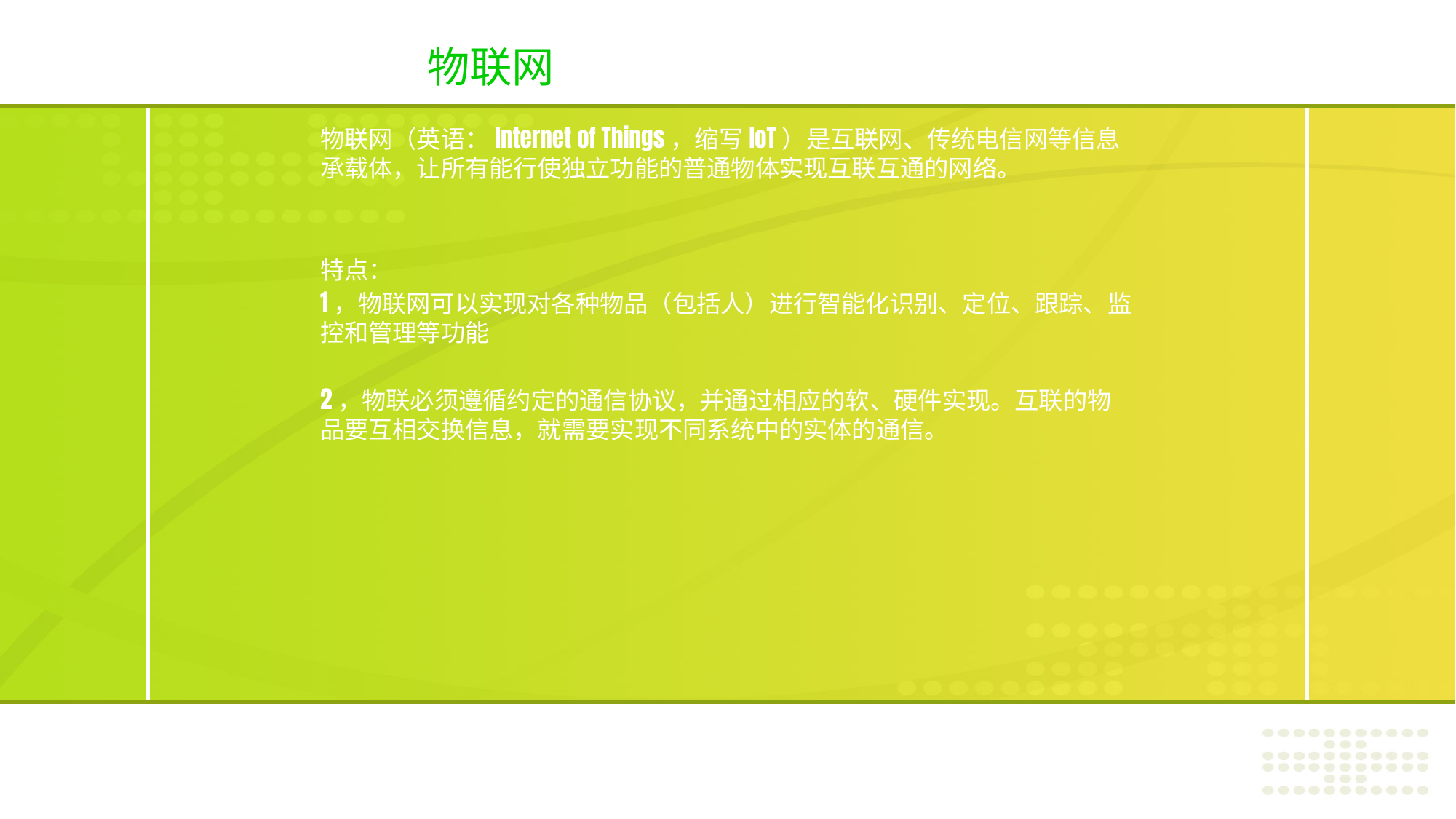

# 物联网
物联网（英语：Internet of Things，缩写IoT）是互联网、传统电信网等信息承载体，让所有能行使独立功能的普通物体实现互联互通的网络。

特点：
1，物联网可以实现对各种物品（包括人）进行智能化识别、定位、跟踪、监控和管理等功能

2，物联必须遵循约定的通信协议，并通过相应的软、硬件实现。互联的物品要互相交换信息，就需要实现不同系统中的实体的通信。